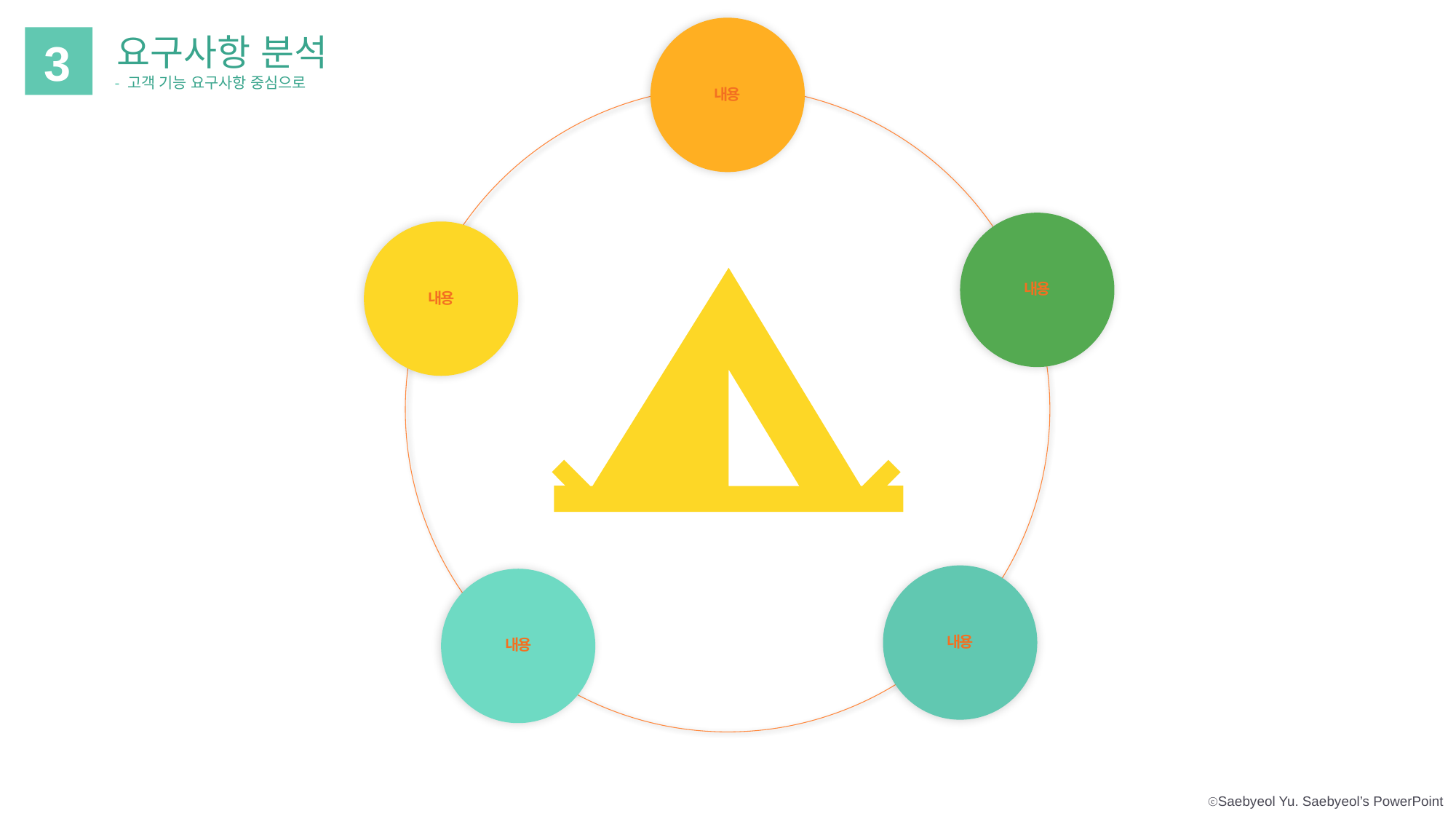

내용

요구사항 분석
- 고객 기능 요구사항 중심으로

3

내용

내용

내용

내용